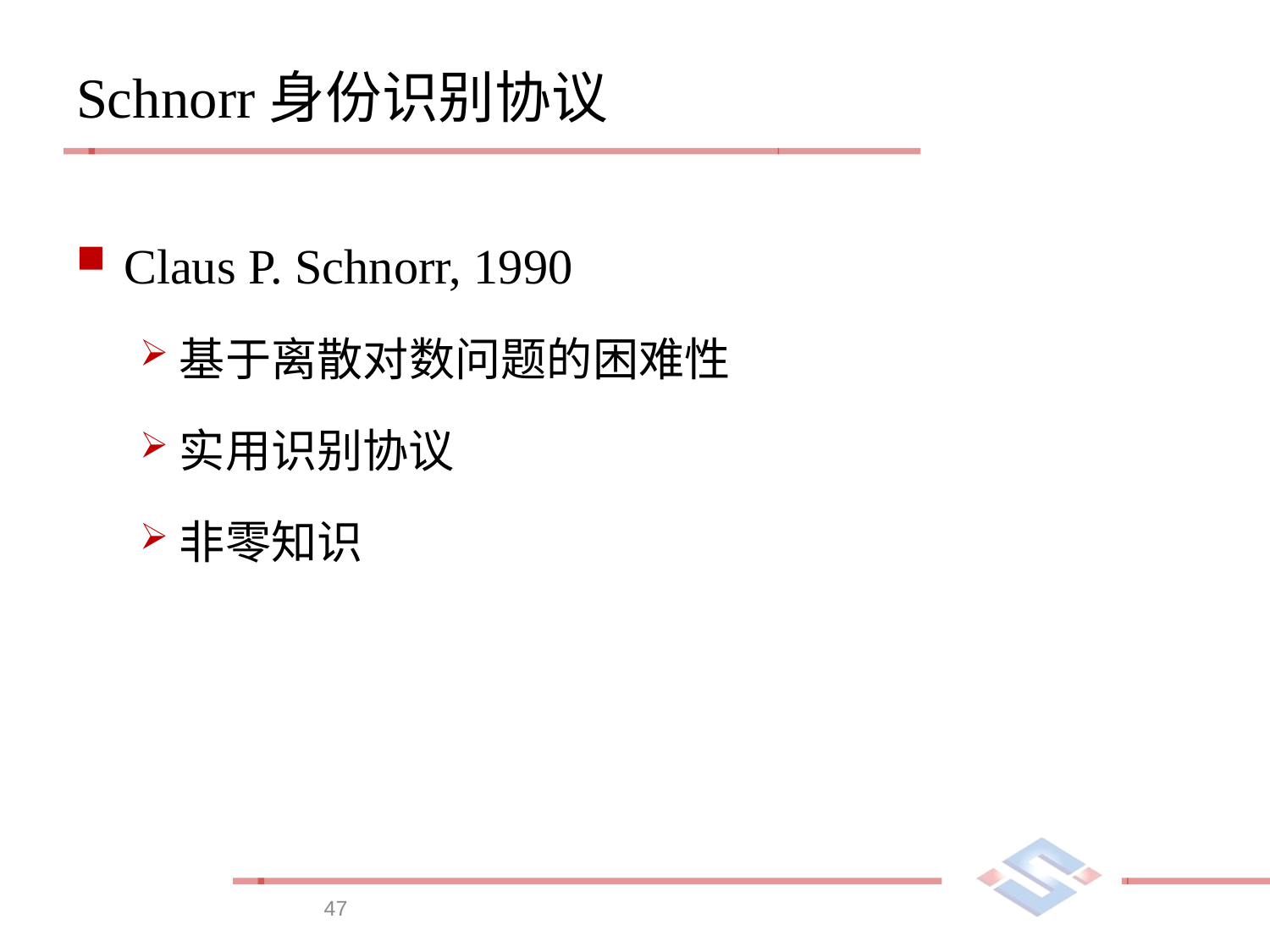

# Schnorr身份识别协议
Claus P. Schnorr, 1990
基于离散对数问题的困难性
实用识别协议
非零知识